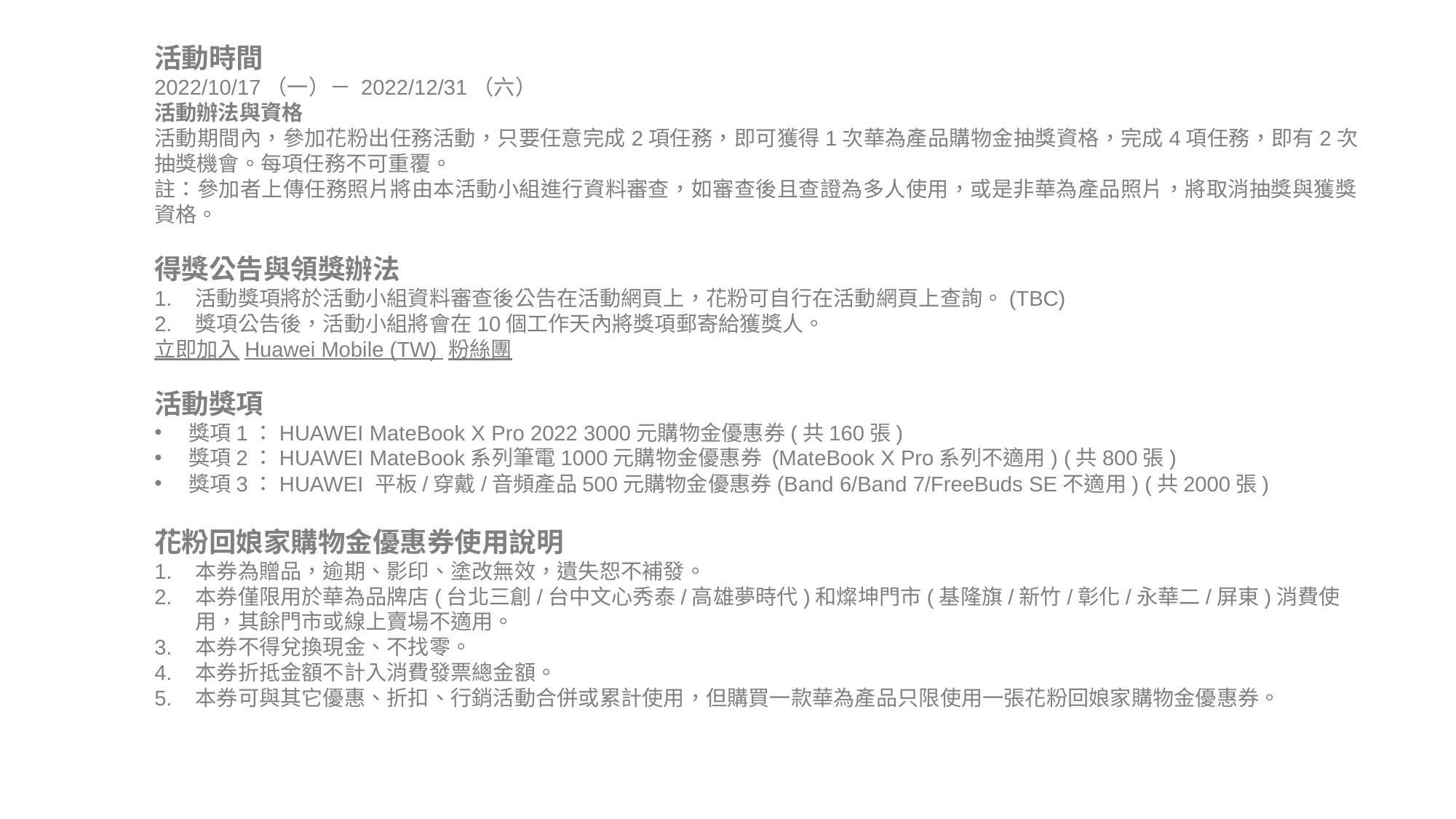

活動時間
2022/10/17（一）－ 2022/12/31（六）
活動辦法與資格
活動期間內，參加花粉出任務活動，只要任意完成2項任務，即可獲得1次華為產品購物金抽獎資格，完成4項任務，即有2次抽獎機會。每項任務不可重覆。
註：參加者上傳任務照片將由本活動小組進行資料審查，如審查後且查證為多人使用，或是非華為產品照片，將取消抽獎與獲獎資格。

得獎公告與領獎辦法
活動獎項將於活動小組資料審查後公告在活動網頁上，花粉可自行在活動網頁上查詢。(TBC)
獎項公告後，活動小組將會在10個工作天內將獎項郵寄給獲獎人。
立即加入Huawei Mobile (TW) 粉絲團

活動獎項
獎項1：HUAWEI MateBook X Pro 2022 3000元購物金優惠券(共160張)
獎項2：HUAWEI MateBook系列筆電1000元購物金優惠券 (MateBook X Pro系列不適用) (共800張)
獎項3：HUAWEI 平板/穿戴/音頻產品500元購物金優惠券(Band 6/Band 7/FreeBuds SE不適用) (共2000張)

花粉回娘家購物金優惠券使用說明
本券為贈品，逾期、影印、塗改無效，遺失恕不補發。
本券僅限用於華為品牌店(台北三創/台中文心秀泰/高雄夢時代)和燦坤門市(基隆旗/新竹/彰化/永華二/屏東)消費使用，其餘門市或線上賣場不適用。
本券不得兌換現金、不找零。
本券折抵金額不計入消費發票總金額。
本券可與其它優惠、折扣、行銷活動合併或累計使用，但購買一款華為產品只限使用一張花粉回娘家購物金優惠券。